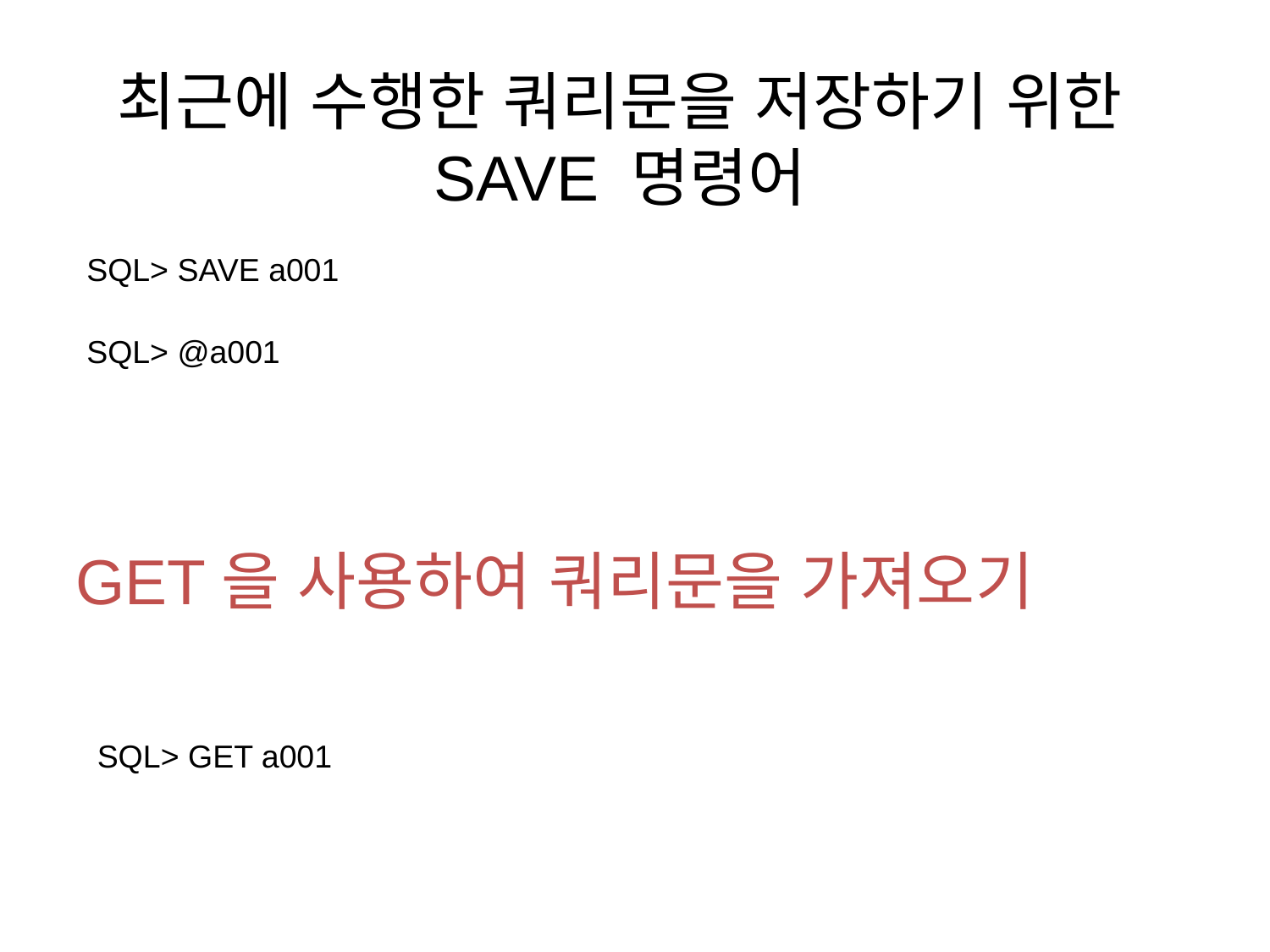

# 최근에 수행한 쿼리문을 저장하기 위한 SAVE 명령어
SQL> SAVE a001

SQL> @a001

GET을 사용하여 쿼리문을 가져오기
SQL> GET a001